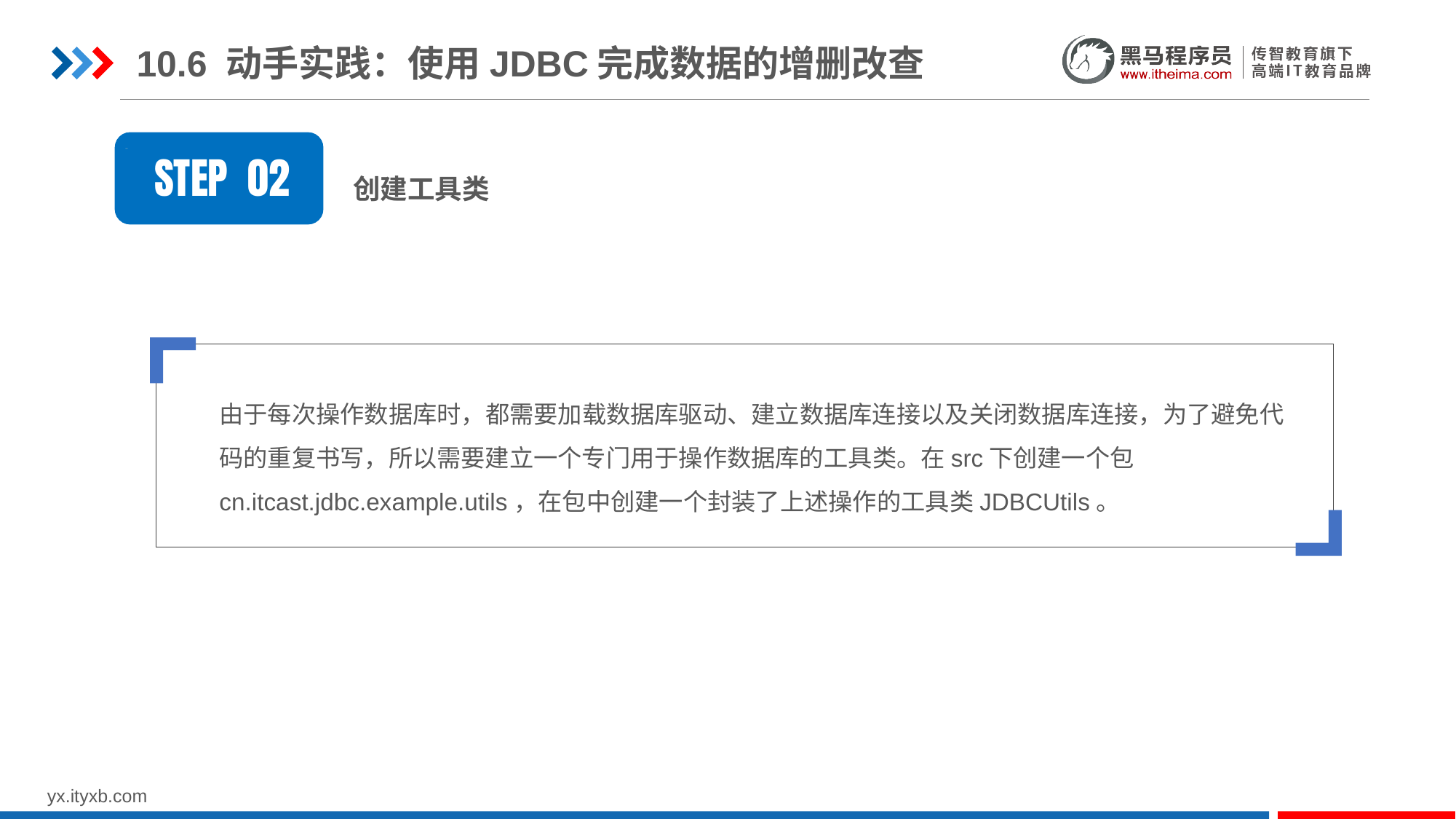

10.6 动手实践：使用JDBC完成数据的增删改查

STEP  02
创建工具类

由于每次操作数据库时，都需要加载数据库驱动、建立数据库连接以及关闭数据库连接，为了避免代码的重复书写，所以需要建立一个专门用于操作数据库的工具类。在src下创建一个包cn.itcast.jdbc.example.utils，在包中创建一个封装了上述操作的工具类JDBCUtils。